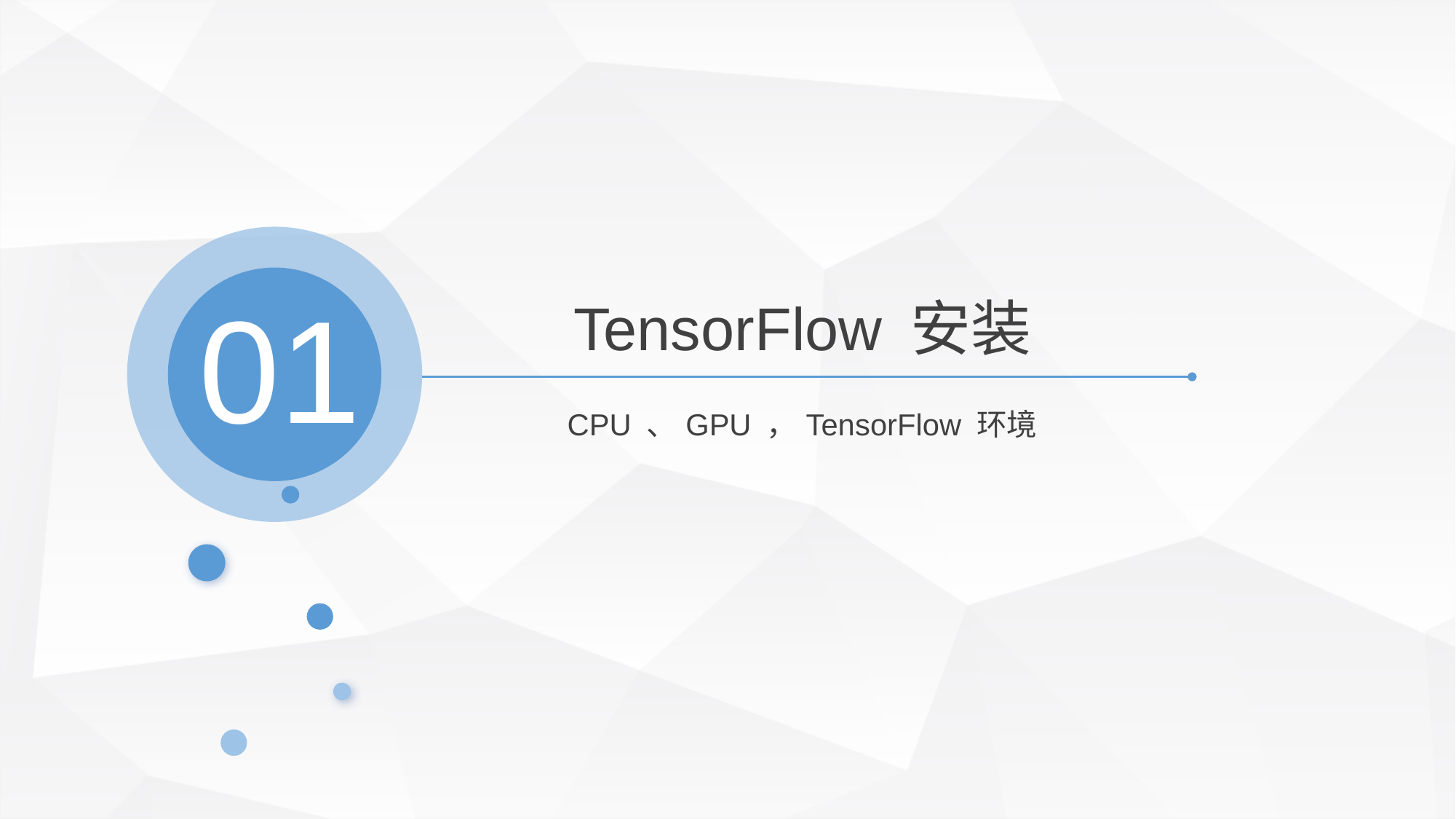

TensorFlow 安装
01
CPU 、GPU ，TensorFlow 环境